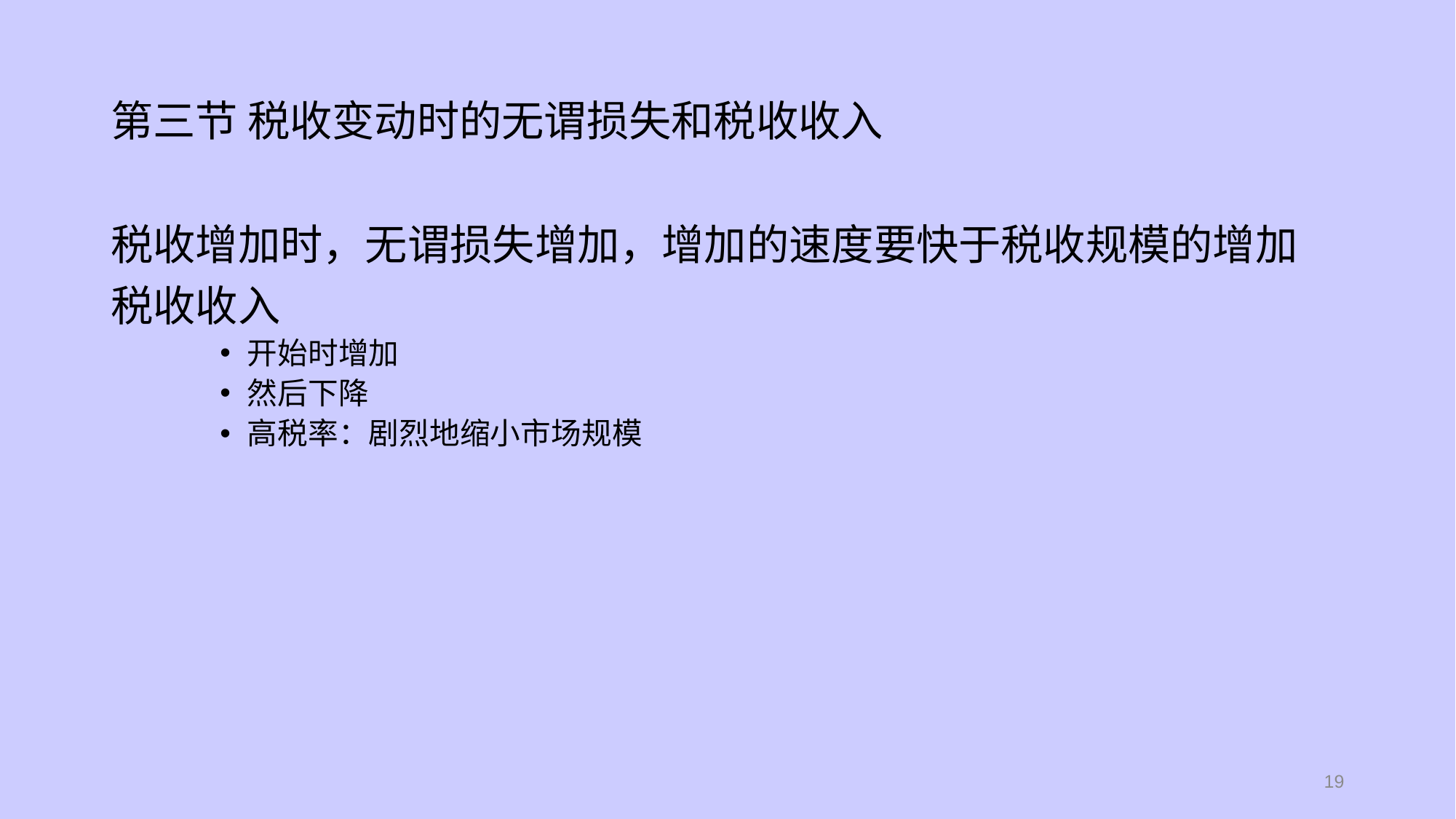

# 第三节 税收变动时的无谓损失和税收收入
税收增加时，无谓损失增加，增加的速度要快于税收规模的增加
税收收入
开始时增加
然后下降
高税率：剧烈地缩小市场规模

19